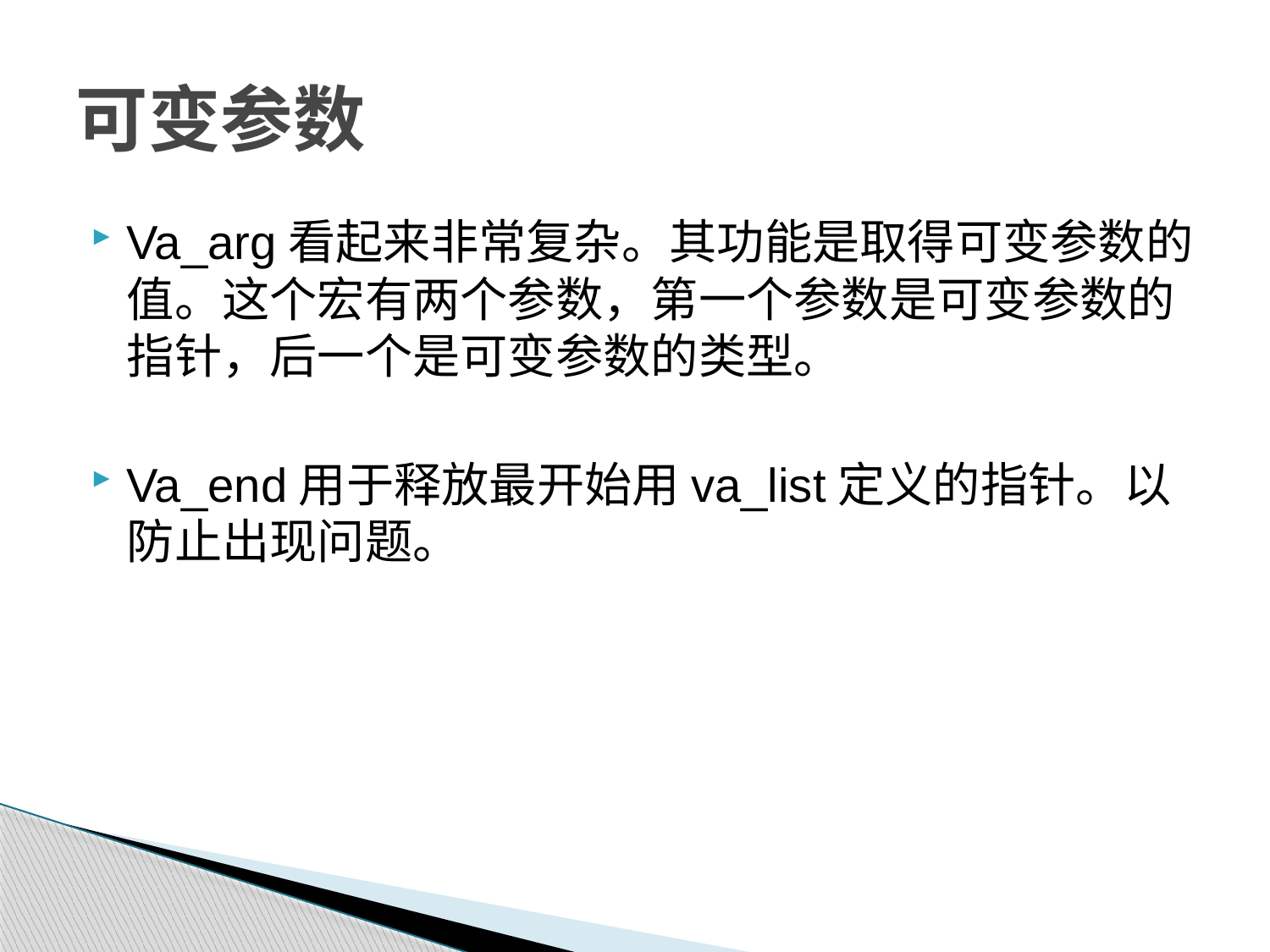

# 可变参数
Va_arg看起来非常复杂。其功能是取得可变参数的值。这个宏有两个参数，第一个参数是可变参数的指针，后一个是可变参数的类型。

Va_end用于释放最开始用va_list定义的指针。以防止出现问题。